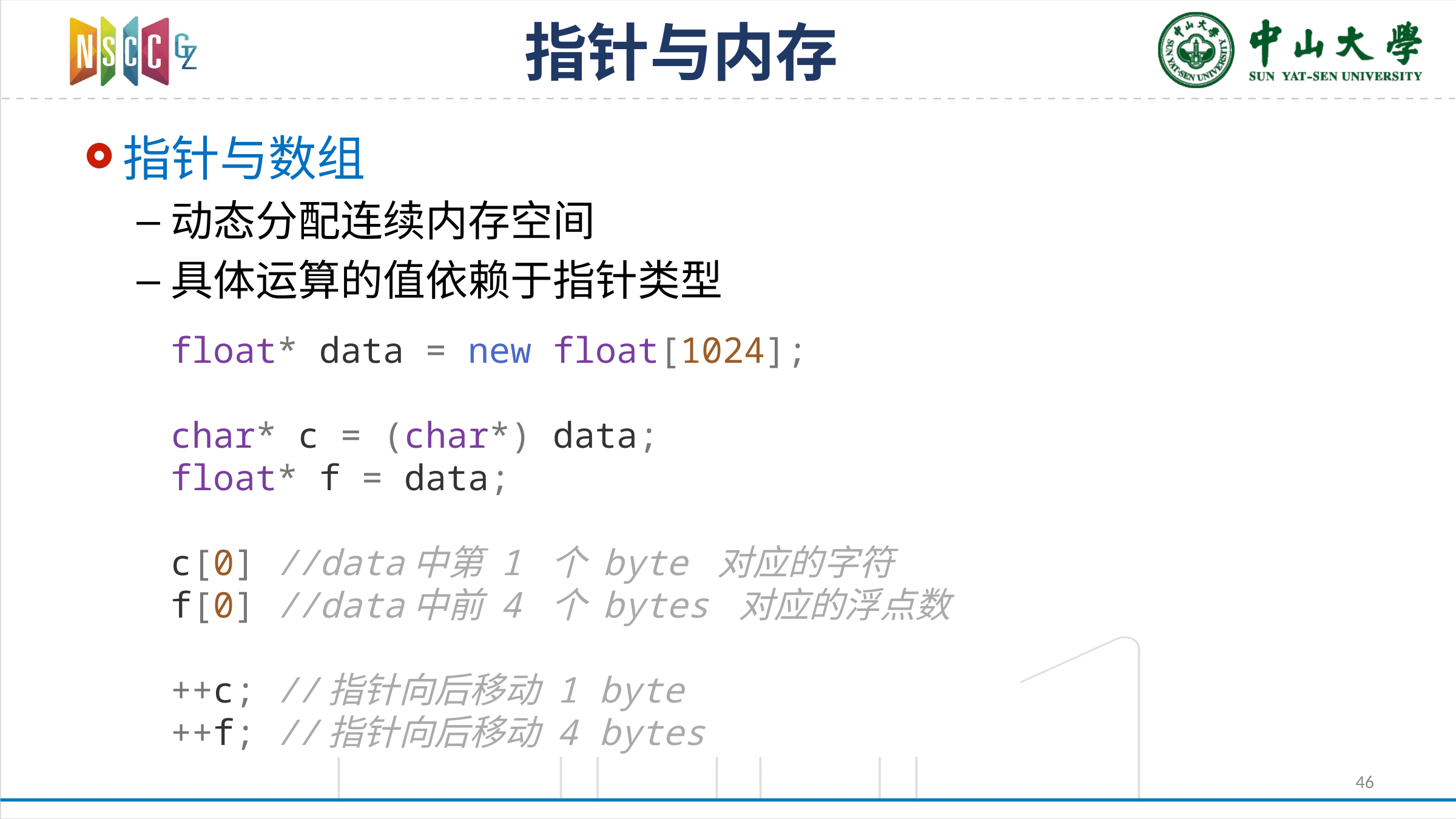

# 指针与内存
指针与数组
动态分配连续内存空间
具体运算的值依赖于指针类型
float* data = new float[1024];

char* c = (char*) data;
float* f = data;

c[0] //data中第 1 个 byte 对应的字符
f[0] //data中前 4 个 bytes 对应的浮点数

++c; //指针向后移动 1 byte
++f; //指针向后移动 4 bytes
46